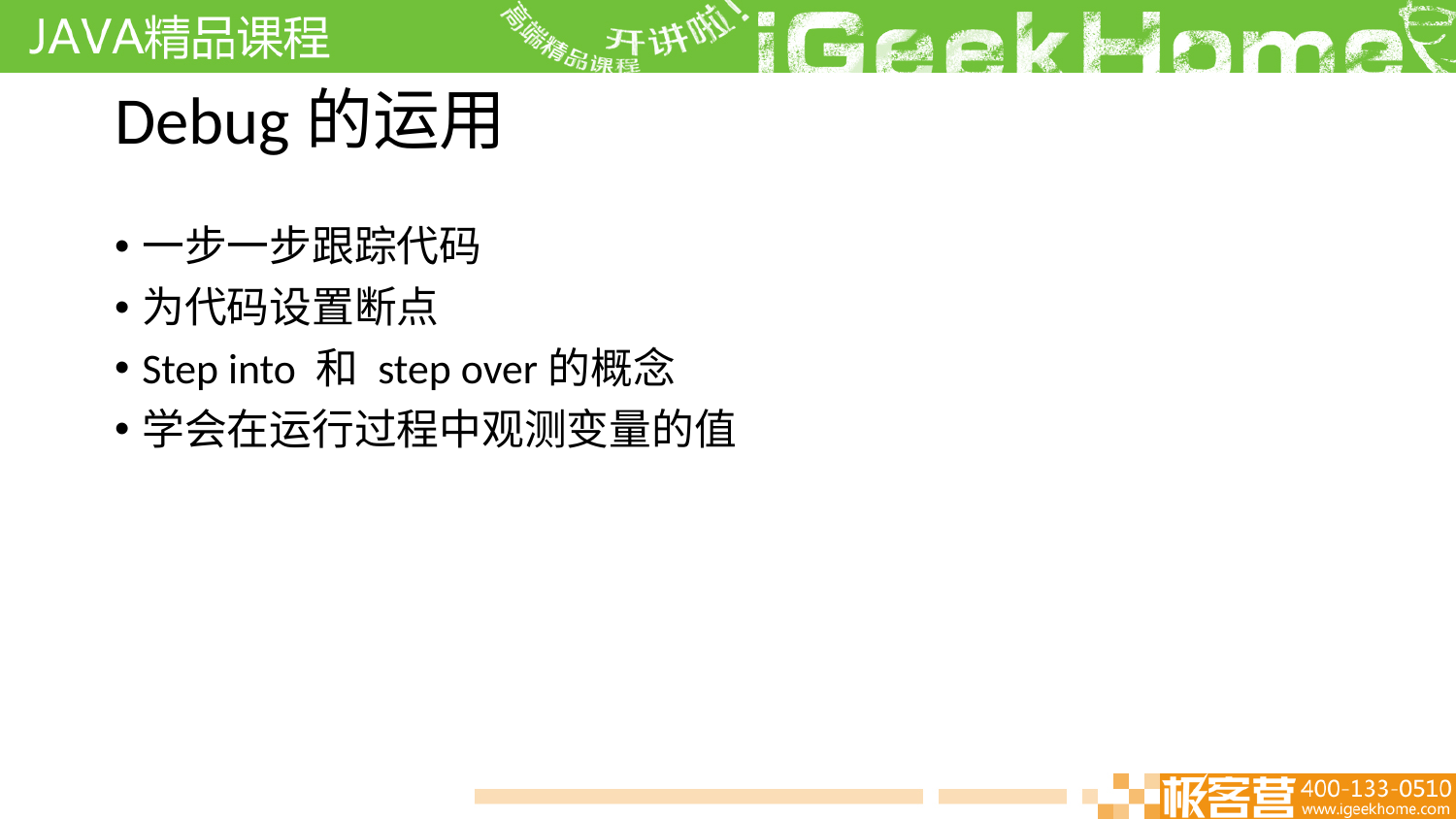

# Debug的运用
一步一步跟踪代码
为代码设置断点
Step into 和 step over的概念
学会在运行过程中观测变量的值